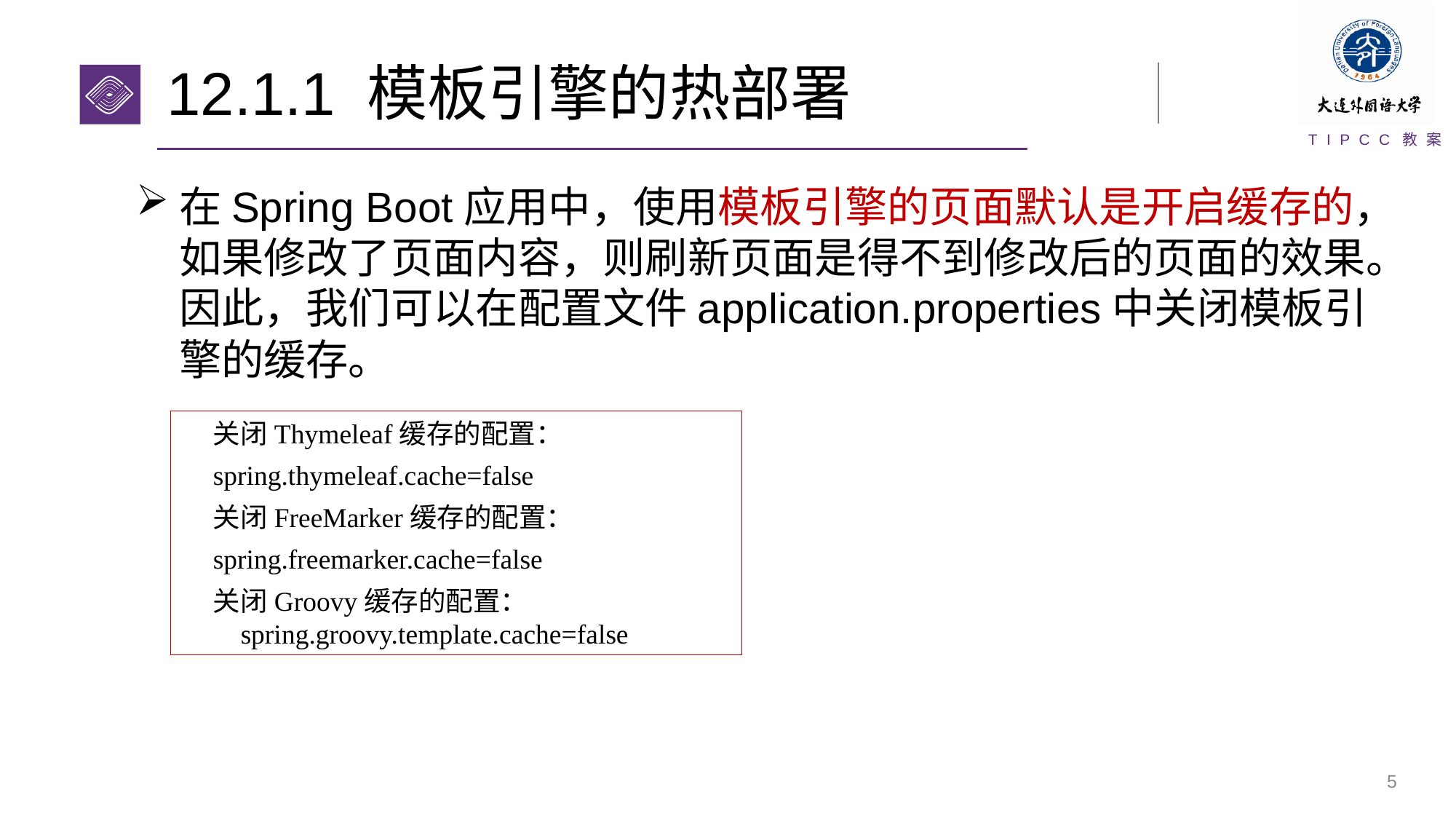

# 12.1.1 模板引擎的热部署
在Spring Boot应用中，使用模板引擎的页面默认是开启缓存的，如果修改了页面内容，则刷新页面是得不到修改后的页面的效果。因此，我们可以在配置文件application.properties中关闭模板引擎的缓存。
关闭Thymeleaf缓存的配置：
spring.thymeleaf.cache=false
关闭FreeMarker缓存的配置：
spring.freemarker.cache=false
关闭Groovy缓存的配置：
    spring.groovy.template.cache=false
5